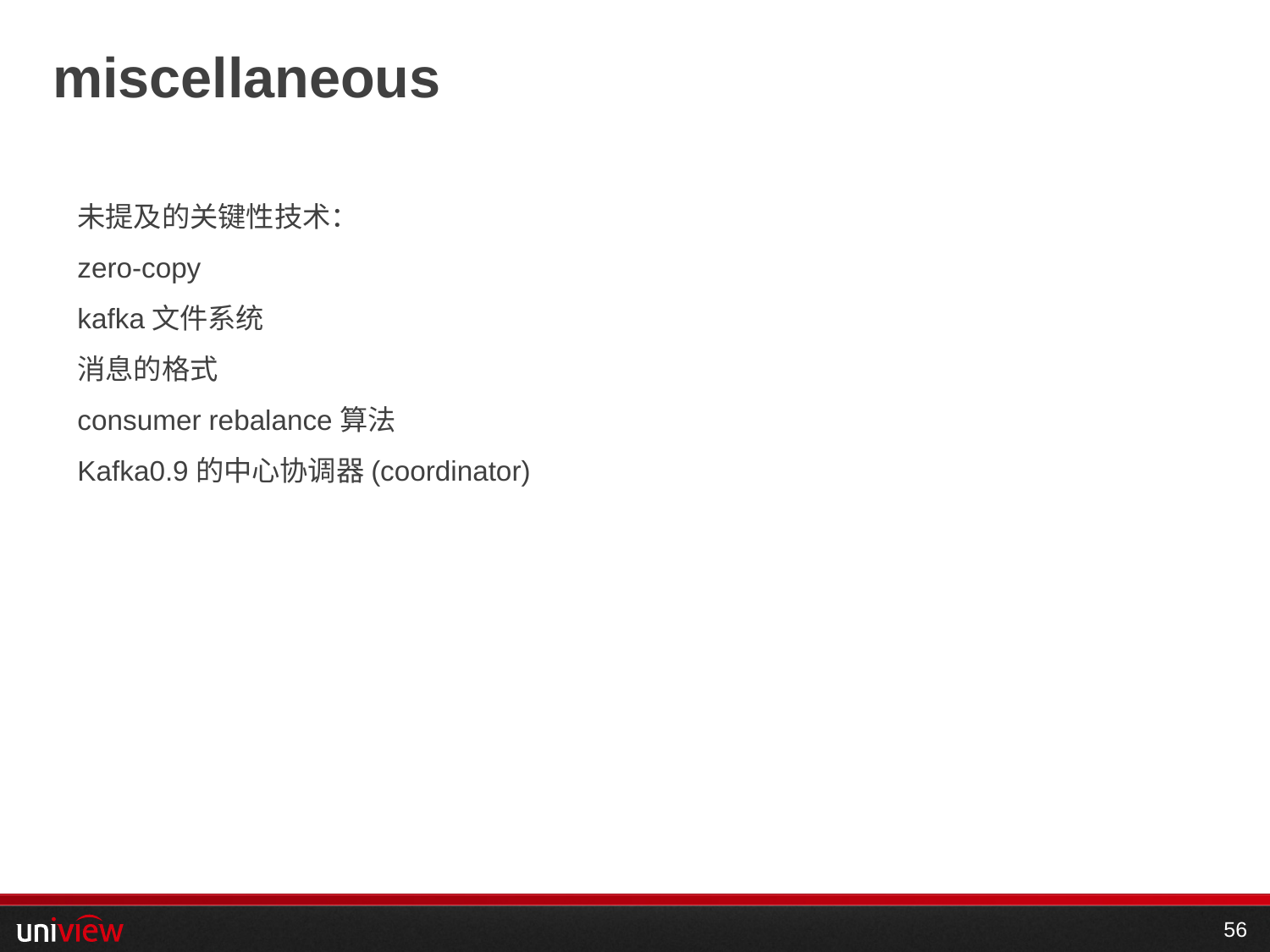

# miscellaneous
未提及的关键性技术：
zero-copy
kafka文件系统
消息的格式
consumer rebalance算法
Kafka0.9的中心协调器(coordinator)